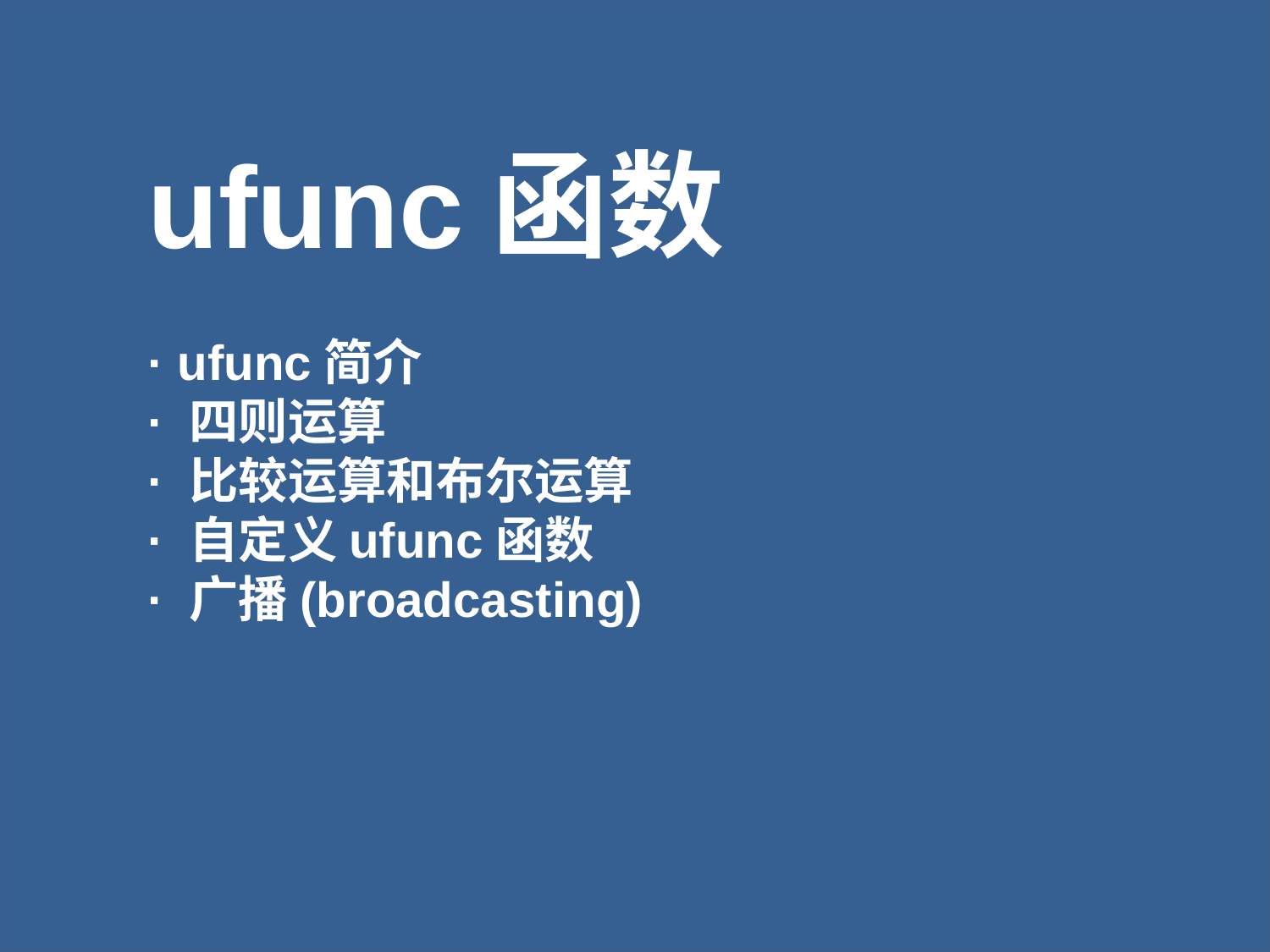

ufunc函数

· ufunc简介
· 四则运算
· 比较运算和布尔运算
· 自定义ufunc函数
· 广播(broadcasting)